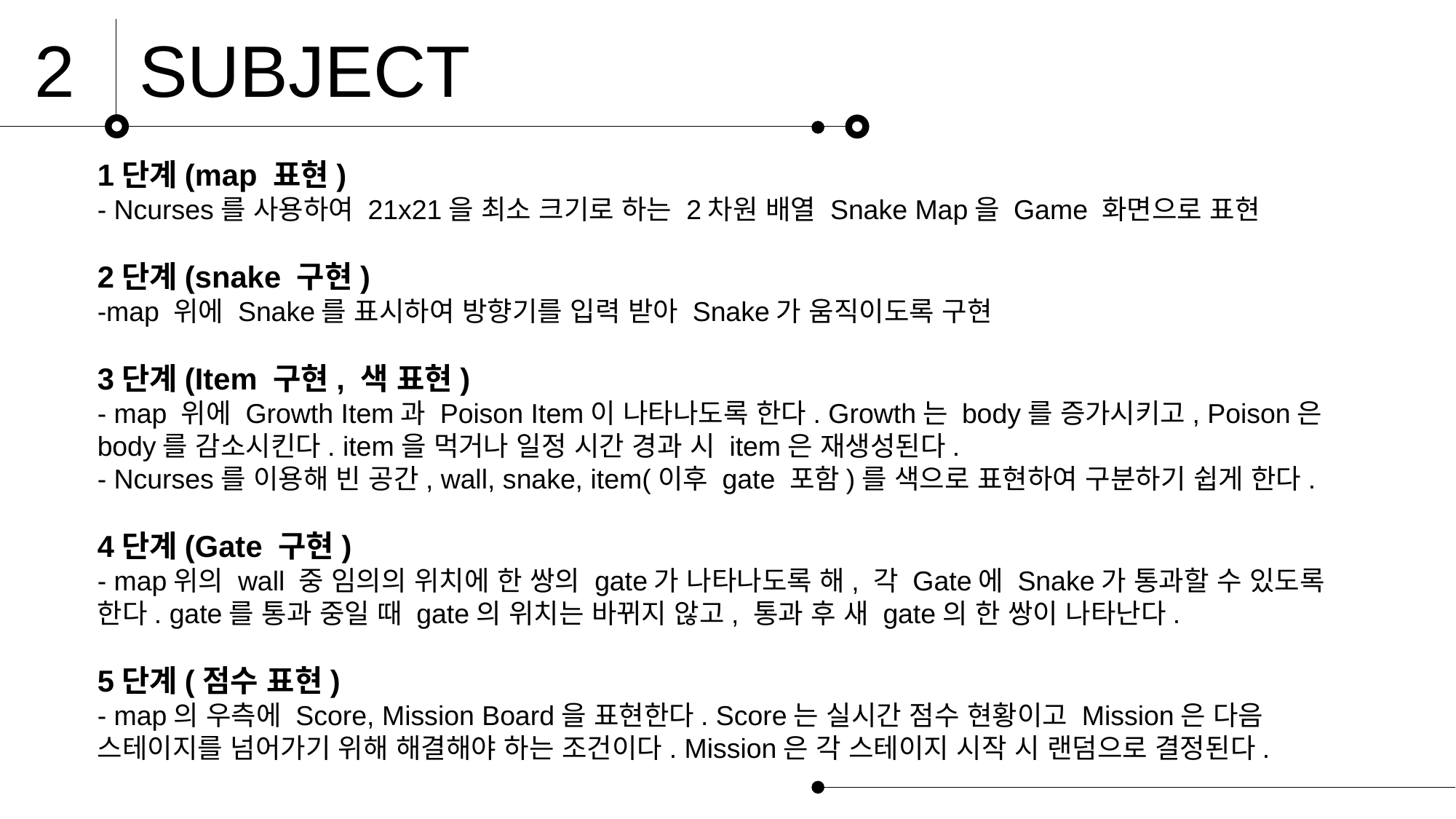

2
SUBJECT
1단계(map 표현)
- Ncurses를 사용하여 21x21을 최소 크기로 하는 2차원 배열 Snake Map을 Game 화면으로 표현

2단계(snake 구현)
-map 위에 Snake를 표시하여 방향기를 입력 받아 Snake가 움직이도록 구현

3단계(Item 구현, 색 표현)
- map 위에 Growth Item과 Poison Item이 나타나도록 한다. Growth는 body를 증가시키고, Poison은 body를 감소시킨다. item을 먹거나 일정 시간 경과 시 item은 재생성된다.
- Ncurses를 이용해 빈 공간, wall, snake, item(이후 gate 포함)를 색으로 표현하여 구분하기 쉽게 한다.

4단계(Gate 구현)
- map위의 wall 중 임의의 위치에 한 쌍의 gate가 나타나도록 해, 각 Gate에 Snake가 통과할 수 있도록 한다. gate를 통과 중일 때 gate의 위치는 바뀌지 않고, 통과 후 새 gate의 한 쌍이 나타난다.

5단계(점수 표현)
- map의 우측에 Score, Mission Board을 표현한다. Score는 실시간 점수 현황이고 Mission은 다음 스테이지를 넘어가기 위해 해결해야 하는 조건이다. Mission은 각 스테이지 시작 시 랜덤으로 결정된다.